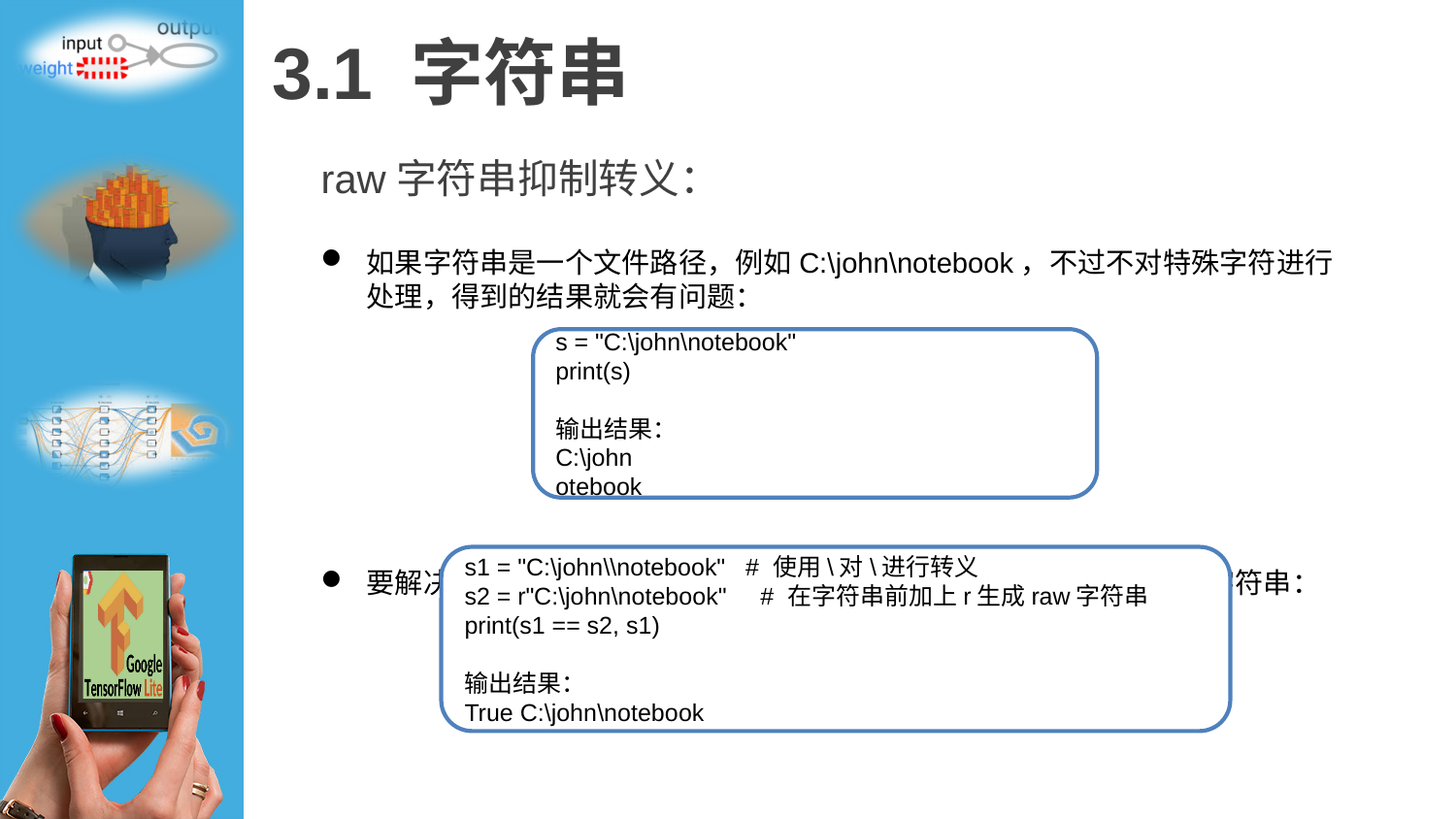

# 3.1 字符串
raw字符串抑制转义：
如果字符串是一个文件路径，例如C:\john\notebook，不过不对特殊字符进行处理，得到的结果就会有问题：

要解决这种问题有两种方式，使用\对\进行字符转义或者使用raw字符串：

raw字符串会抑制转义字符\，使得\只是一个普通的斜杠而不是转义字符。

s = "C:\john\notebook"
print(s)

输出结果：
C:\john
otebook
s1 = "C:\john\\notebook"   # 使用\对\进行转义
s2 = r"C:\john\notebook"     # 在字符串前加上r生成raw字符串
print(s1 == s2, s1)

输出结果：
True C:\john\notebook